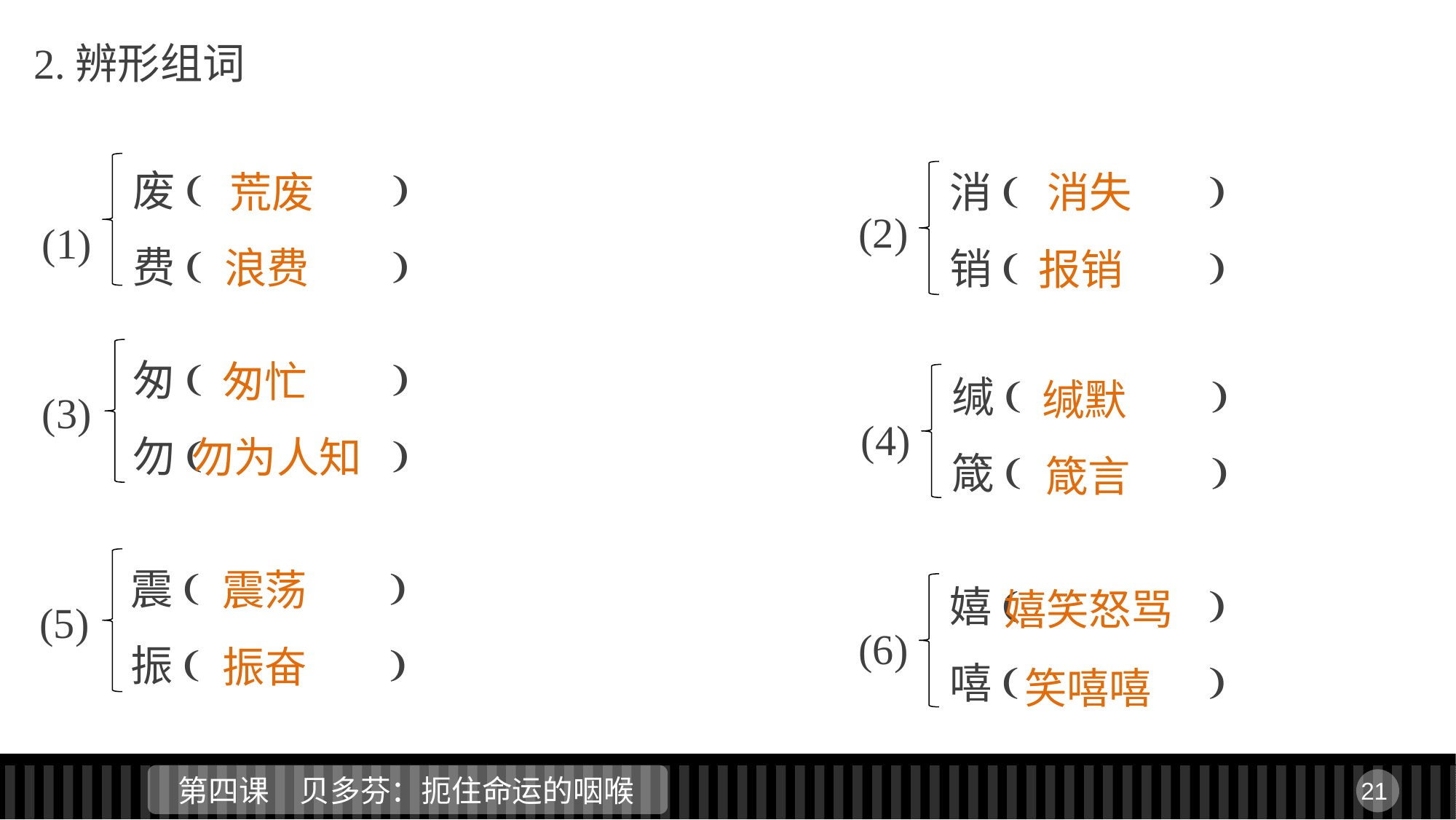

2.辨形组词
废(　　　　)
费(　　　　)
荒废
消失
消(　　　　)
销(　　　　)

(2)
(1)
浪费
报销
匆(　　　　)
勿(　　　　)
匆忙

缄(　　　　)
箴(　　　　)
缄默
(3)

(4)
勿为人知
箴言
震(　　　　)
振(　　　　)
震荡

嬉(　　　　)
嘻(　　　　)
嬉笑怒骂
(5)

(6)
振奋
笑嘻嘻